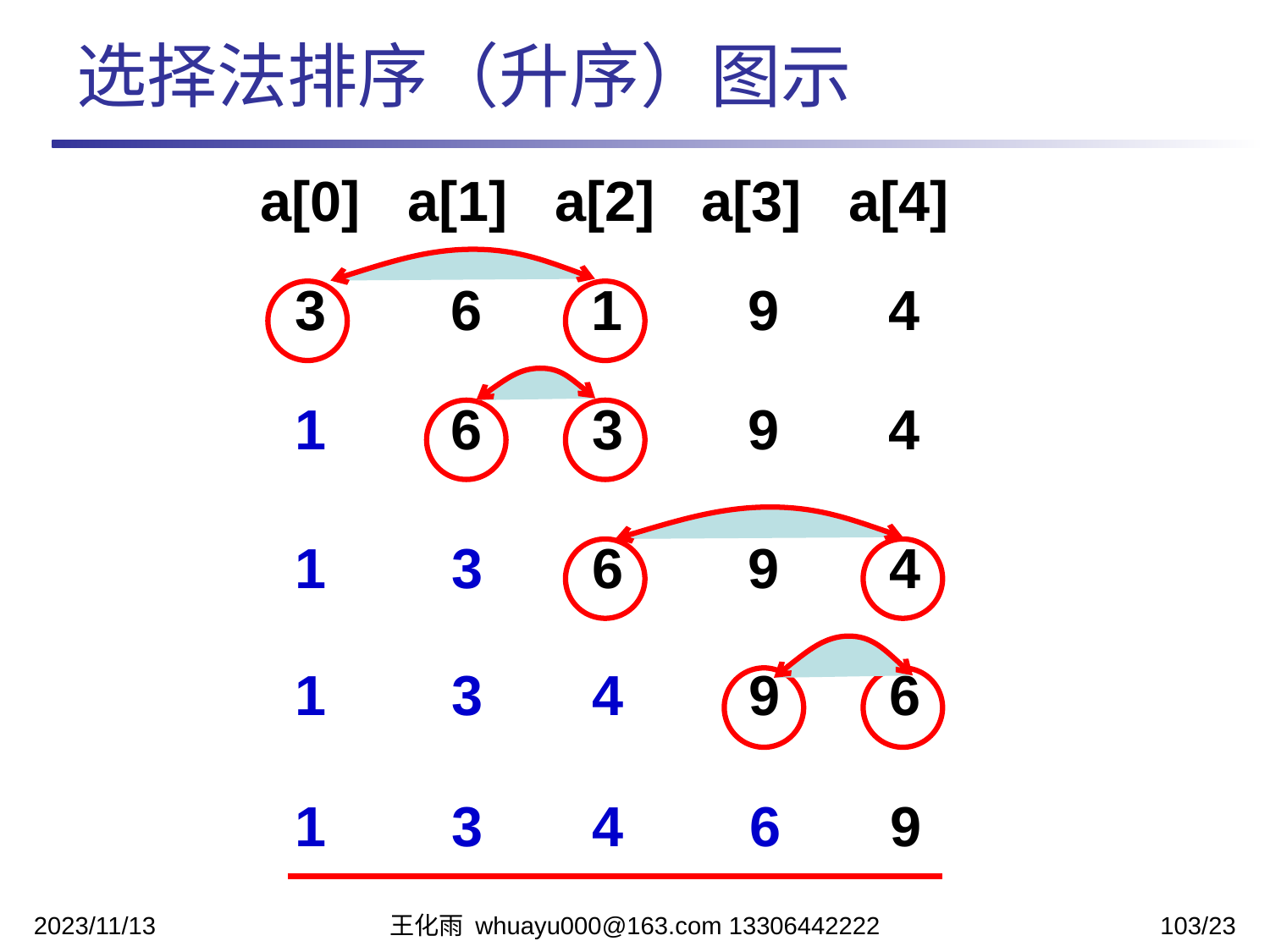

选择法排序（升序）图示
a[0]   a[1]   a[2]   a[3]   a[4]

      3        6       1        9       4

      1        6       3        9       4

      1        3       6        9       4

      1        3       4        9       6

      1        3       4        6       9
2023/11/13
王化雨 whuayu000@163.com 13306442222
103/23